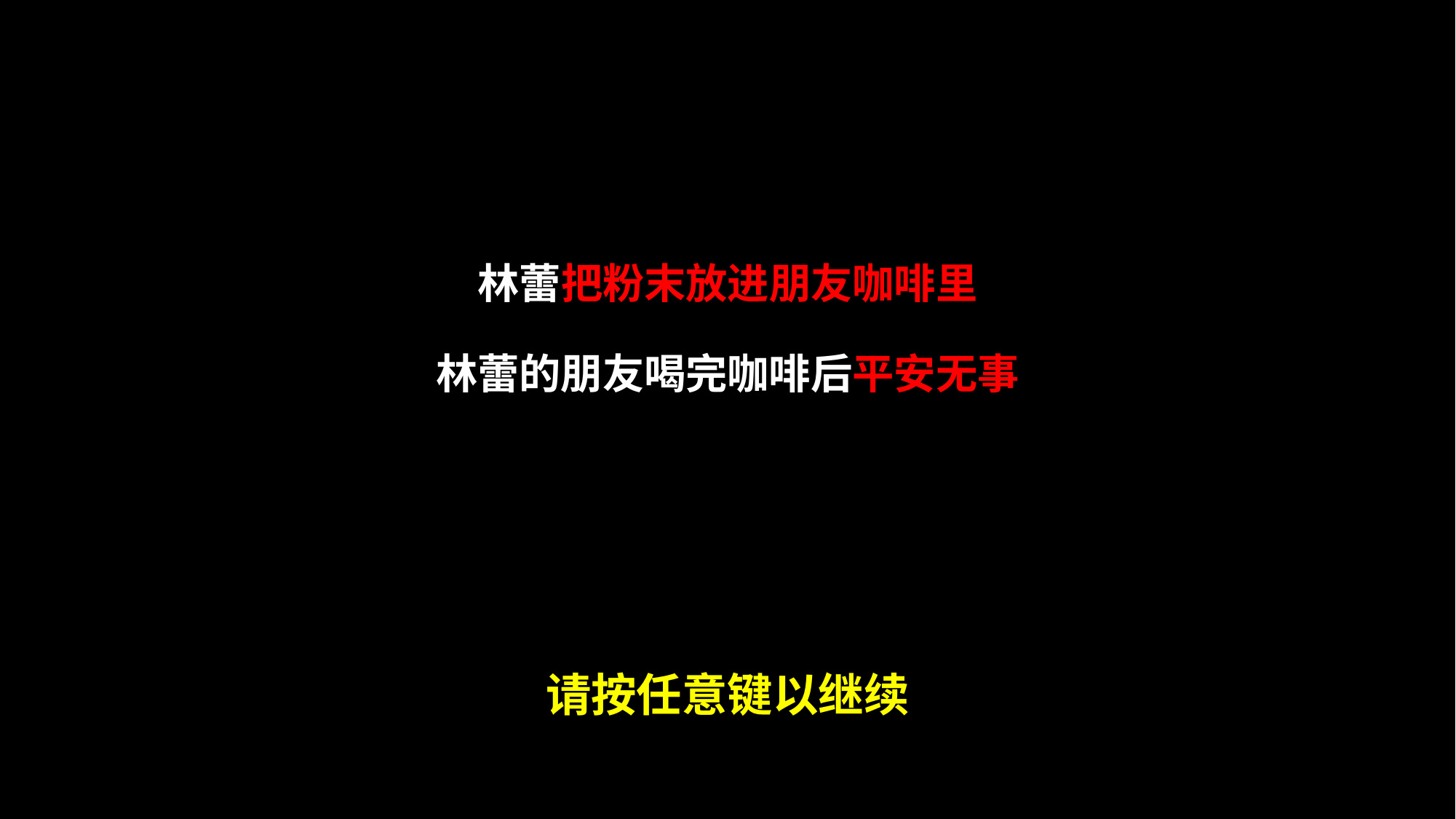

# 林蕾把粉末放进朋友咖啡里 林蕾的朋友喝完咖啡后平安无事
请按任意键以继续